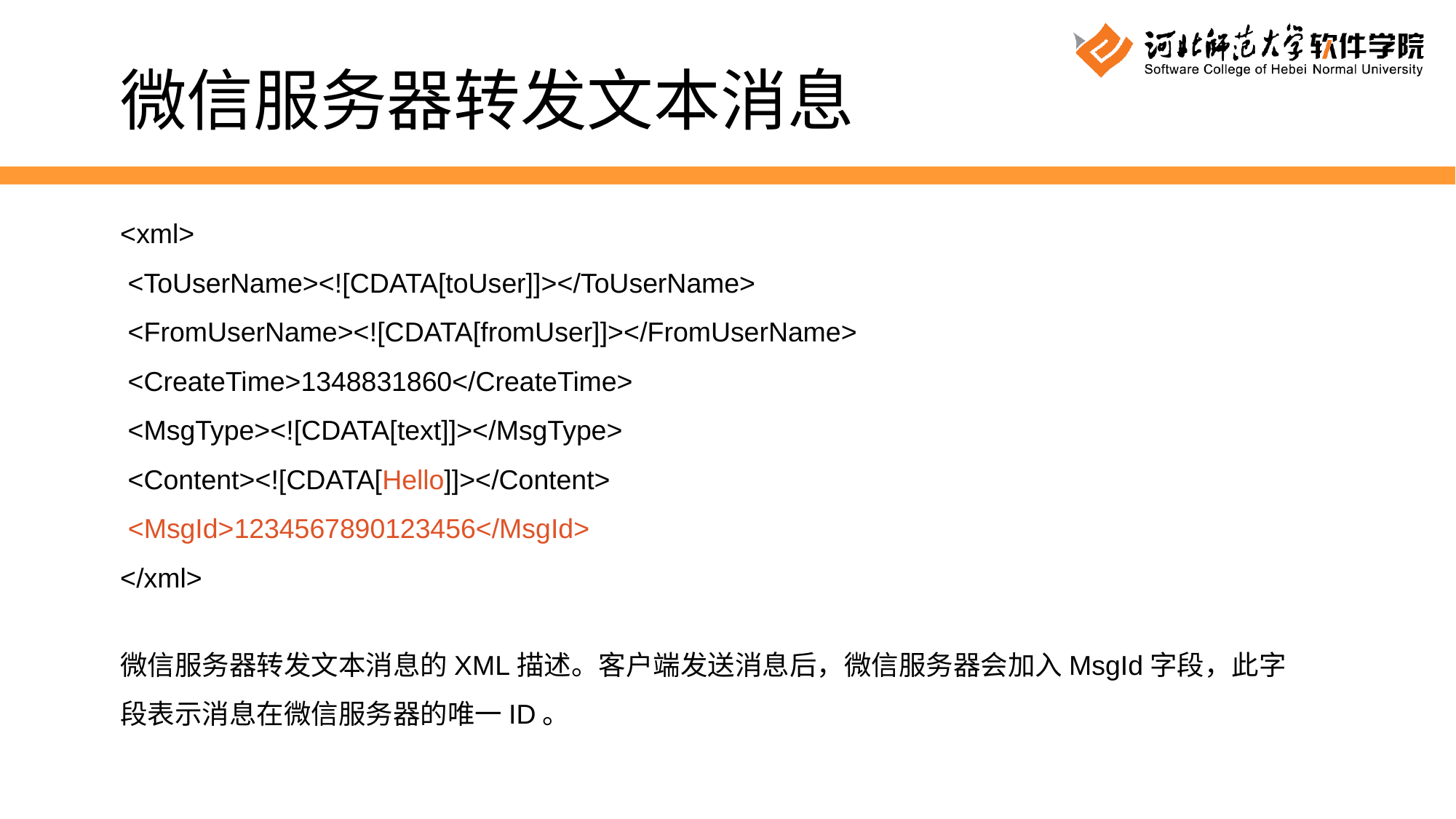

微信服务器转发文本消息
<xml>
 <ToUserName><![CDATA[toUser]]></ToUserName>
 <FromUserName><![CDATA[fromUser]]></FromUserName>
 <CreateTime>1348831860</CreateTime>
 <MsgType><![CDATA[text]]></MsgType>
 <Content><![CDATA[Hello]]></Content>
 <MsgId>1234567890123456</MsgId>
</xml>
微信服务器转发文本消息的XML描述。客户端发送消息后，微信服务器会加入MsgId字段，此字段表示消息在微信服务器的唯一ID。